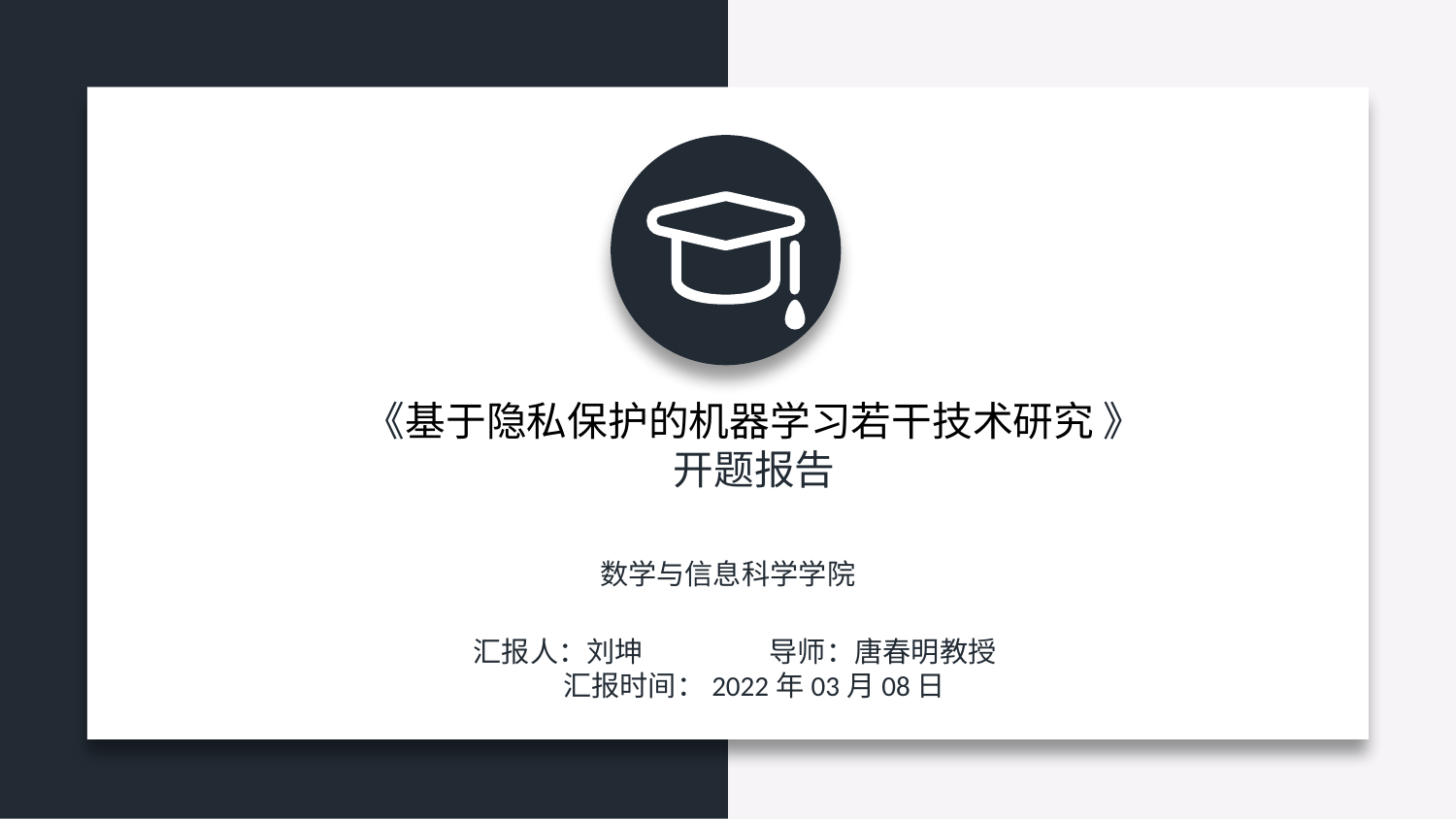

《基于隐私保护的机器学习若干技术研究 》
开题报告
数学与信息科学学院
汇报人：刘坤                    导师：唐春明教授
汇报时间：2022年03月08日